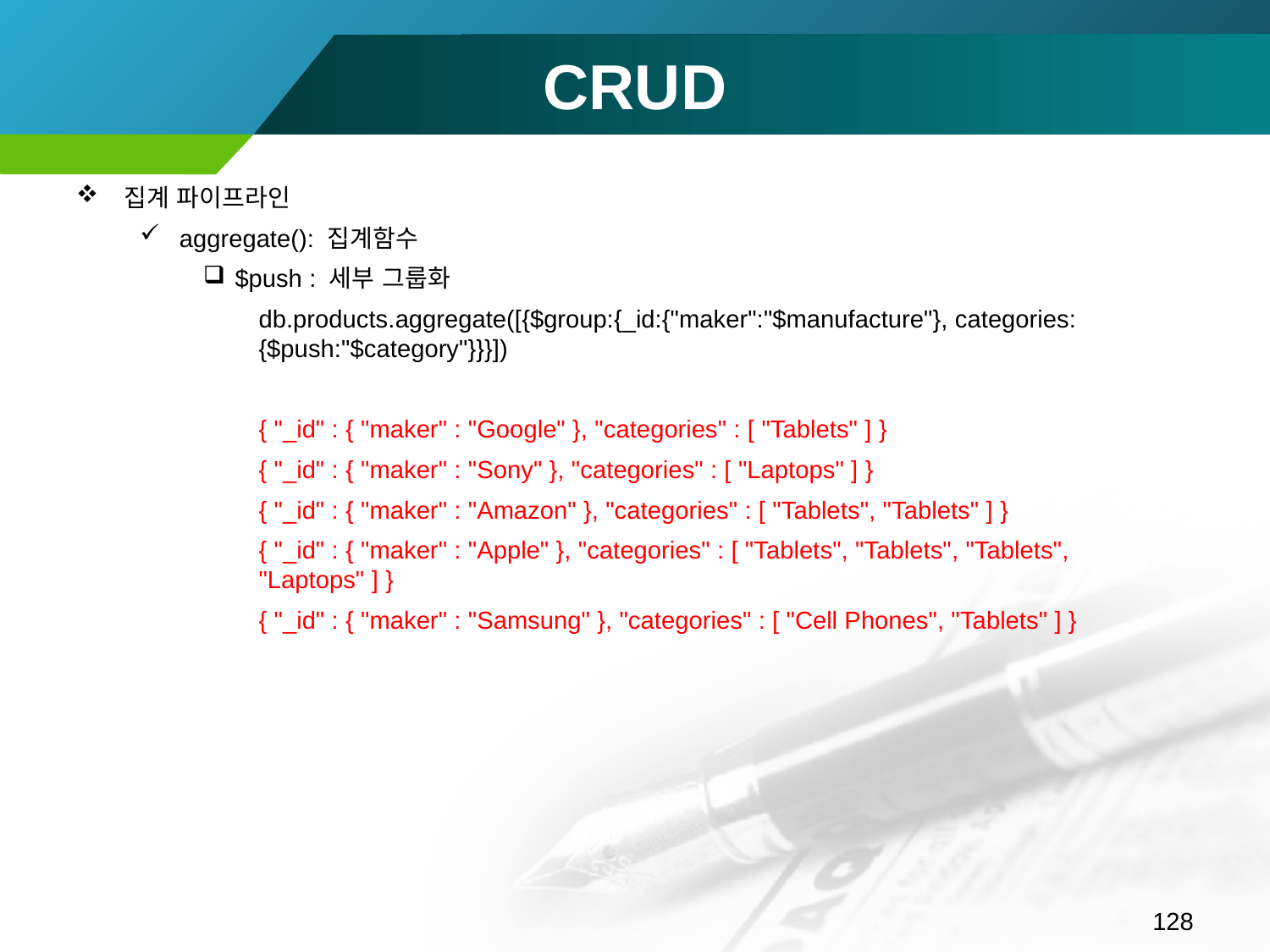

# CRUD
집계 파이프라인
aggregate(): 집계함수
$push : 세부 그룹화
db.products.aggregate([{$group:{_id:{"maker":"$manufacture"}, categories:{$push:"$category"}}}])

{ "_id" : { "maker" : "Google" }, "categories" : [ "Tablets" ] }
{ "_id" : { "maker" : "Sony" }, "categories" : [ "Laptops" ] }
{ "_id" : { "maker" : "Amazon" }, "categories" : [ "Tablets", "Tablets" ] }
{ "_id" : { "maker" : "Apple" }, "categories" : [ "Tablets", "Tablets", "Tablets", "Laptops" ] }
{ "_id" : { "maker" : "Samsung" }, "categories" : [ "Cell Phones", "Tablets" ] }
128